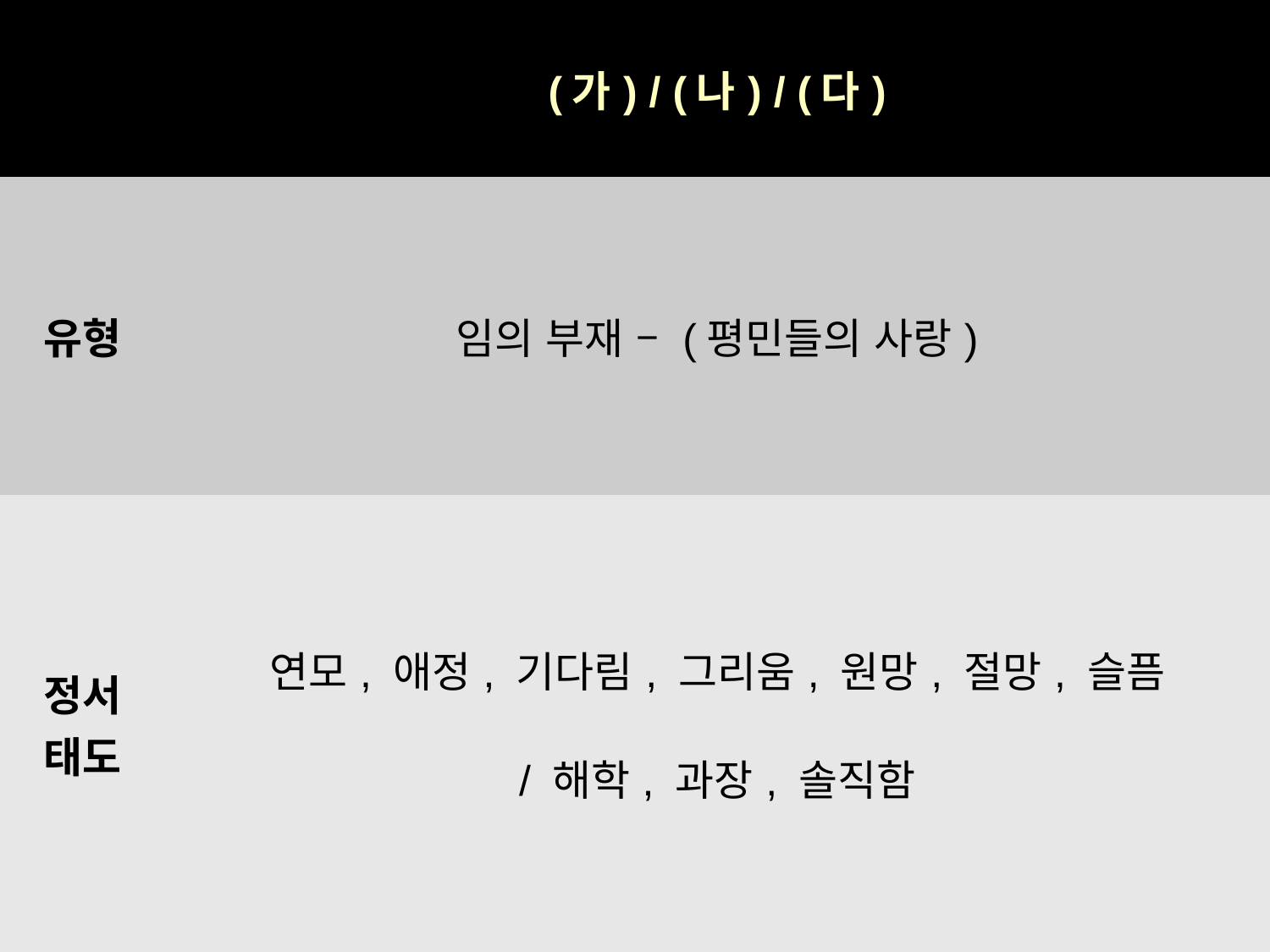

|  | (가) / (나) / (다) |
| --- | --- |
| 유형 | 임의 부재 – (평민들의 사랑) |
| 정서 태도 | 연모, 애정, 기다림, 그리움, 원망, 절망, 슬픔 / 해학, 과장, 솔직함 |